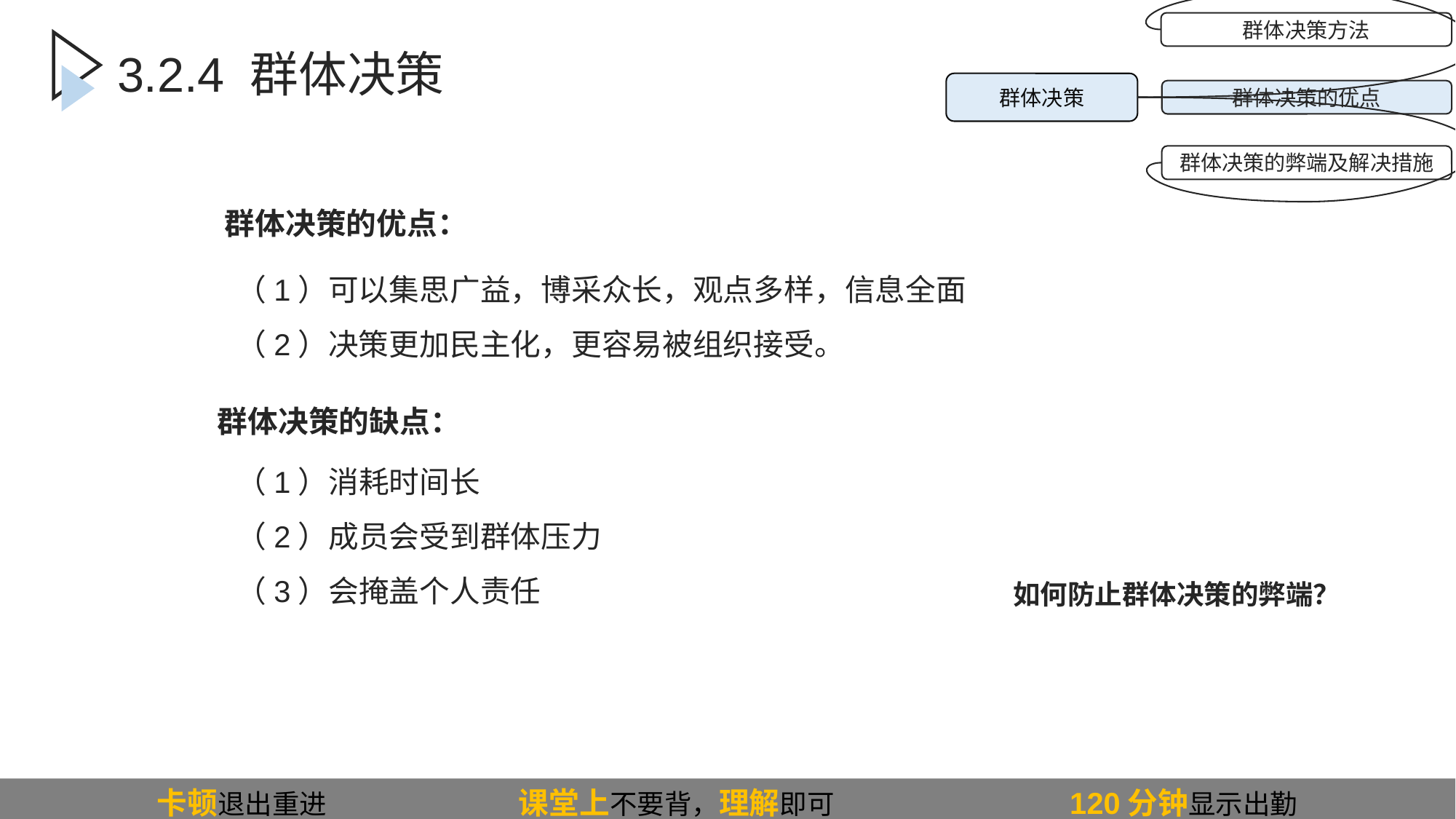

群体决策方法
群体决策
群体决策的优点
群体决策的弊端及解决措施
3.2.4 群体决策
群体决策的优点：
（1）可以集思广益，博采众长，观点多样，信息全面
（2）决策更加民主化，更容易被组织接受。
群体决策的缺点：
（1）消耗时间长
（2）成员会受到群体压力
（3）会掩盖个人责任
如何防止群体决策的弊端？